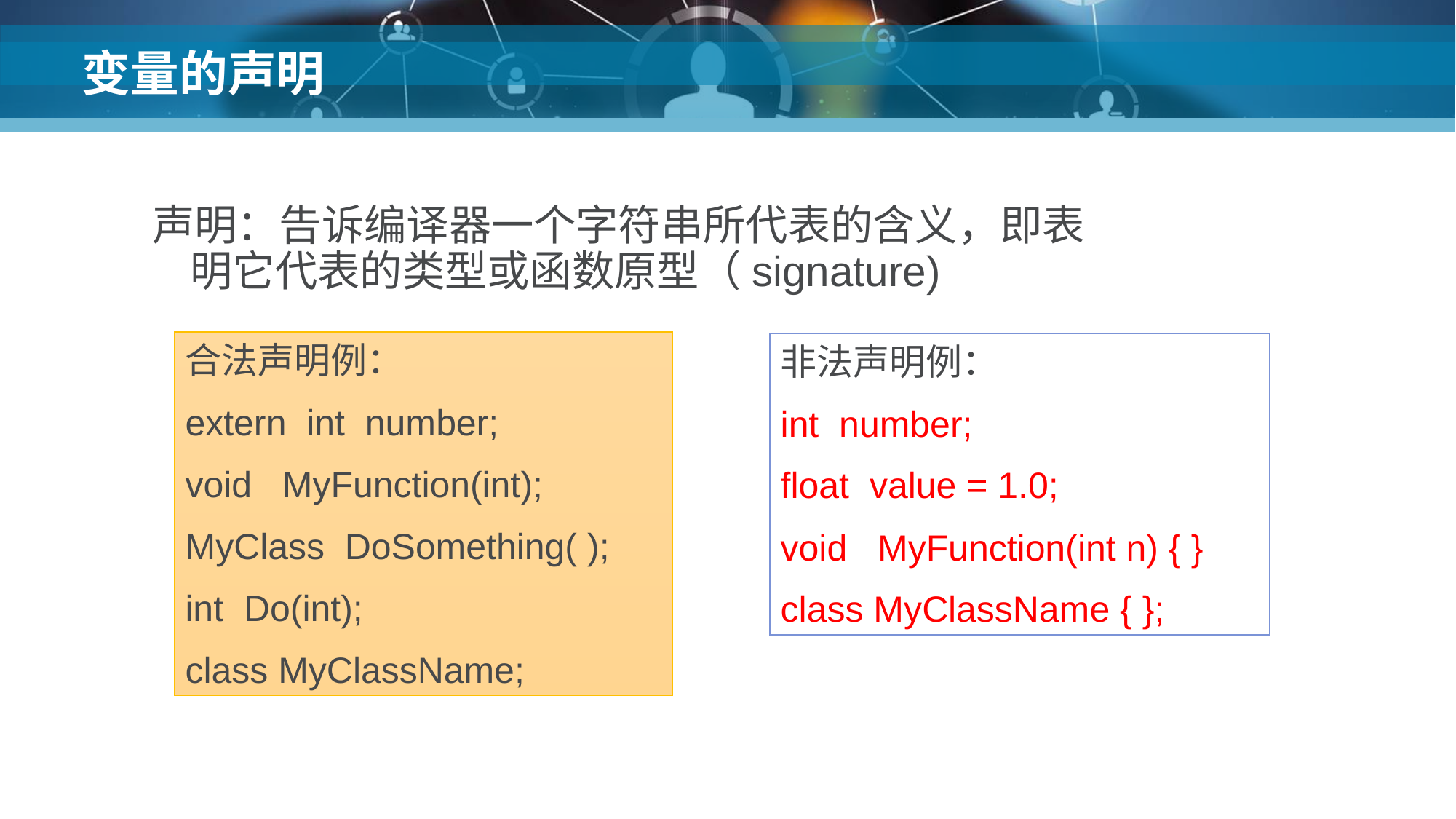

# 变量的声明
声明：告诉编译器一个字符串所代表的含义，即表明它代表的类型或函数原型（signature)
合法声明例：
extern  int  number;
void   MyFunction(int);
MyClass  DoSomething( );
int  Do(int);
class MyClassName;
非法声明例：
int  number;
float  value = 1.0;
void   MyFunction(int n) { }
class MyClassName { };